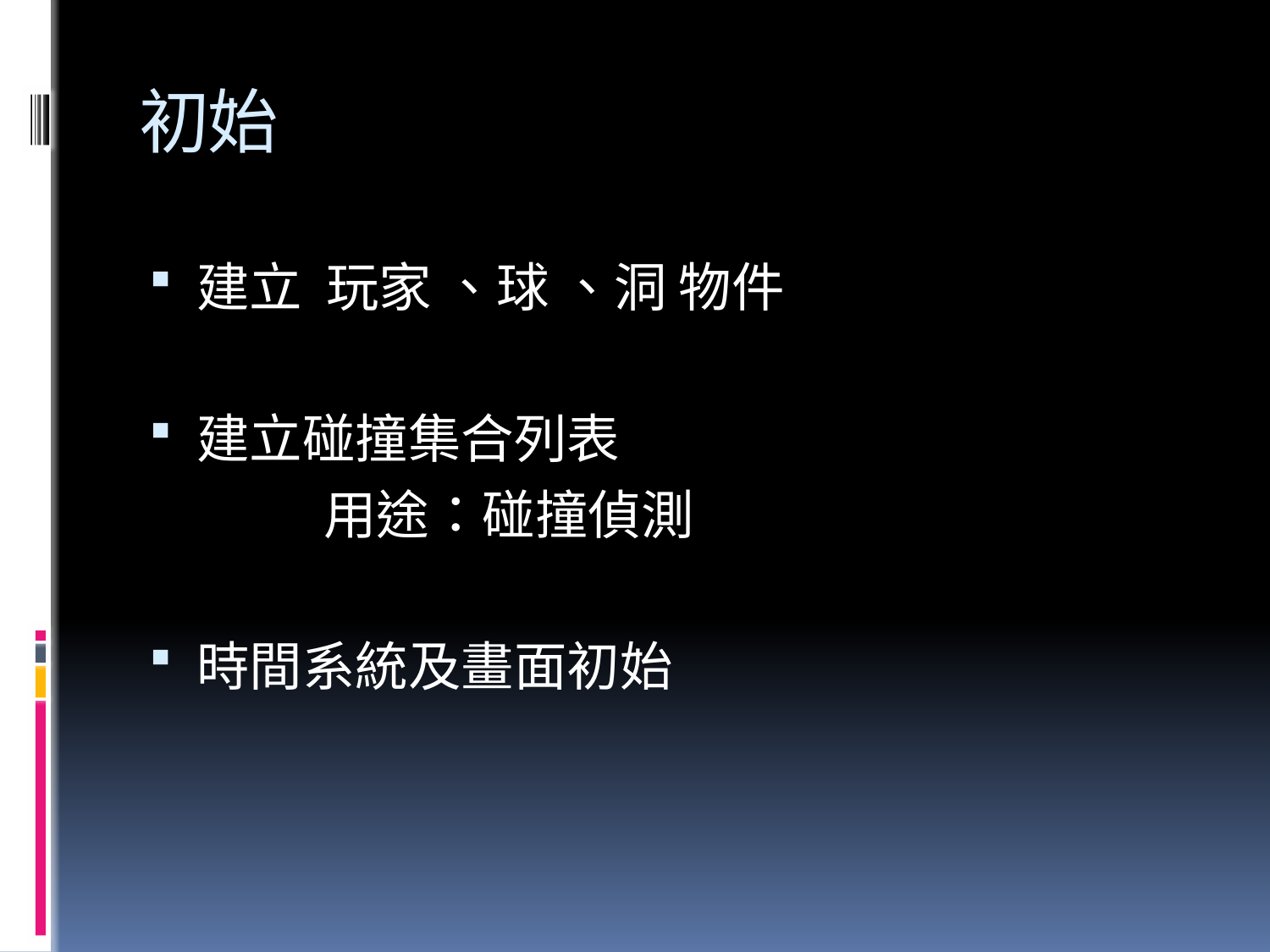

# 初始
建立  玩家 、球 、洞 物件

建立碰撞集合列表
		用途：碰撞偵測

時間系統及畫面初始